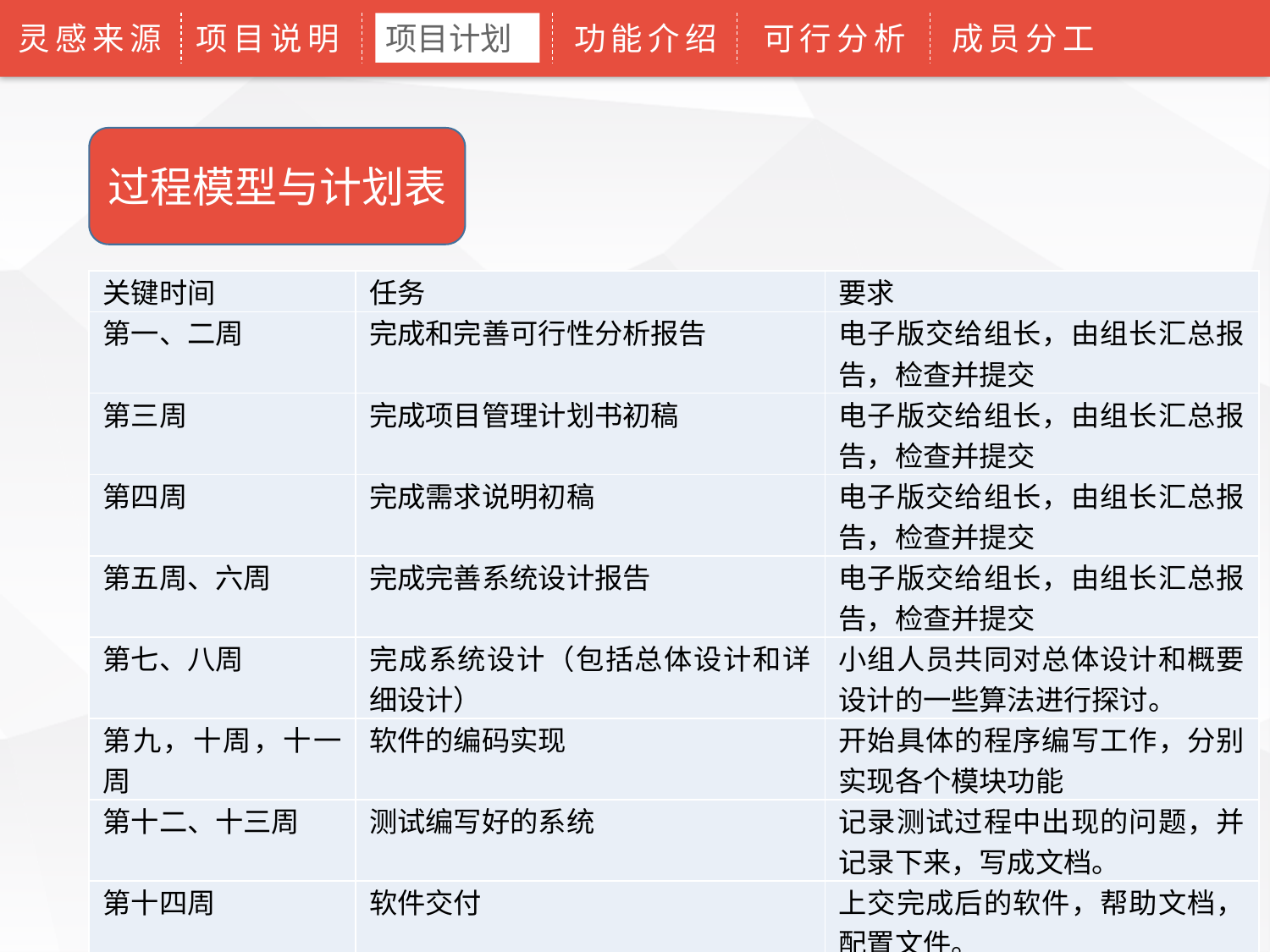

灵感来源
项目说明
项目计划
功能介绍
可行分析
成员分工

过程模型与计划表
| 关键时间 | 任务 | 要求 |
| --- | --- | --- |
| 第一、二周 | 完成和完善可行性分析报告 | 电子版交给组长，由组长汇总报告，检查并提交 |
| 第三周 | 完成项目管理计划书初稿 | 电子版交给组长，由组长汇总报告，检查并提交 |
| 第四周 | 完成需求说明初稿 | 电子版交给组长，由组长汇总报告，检查并提交 |
| 第五周、六周 | 完成完善系统设计报告 | 电子版交给组长，由组长汇总报告，检查并提交 |
| 第七、八周 | 完成系统设计（包括总体设计和详细设计） | 小组人员共同对总体设计和概要设计的一些算法进行探讨。 |
| 第九，十周，十一周 | 软件的编码实现 | 开始具体的程序编写工作，分别实现各个模块功能 |
| 第十二、十三周 | 测试编写好的系统 | 记录测试过程中出现的问题，并记录下来，写成文档。 |
| 第十四周 | 软件交付 | 上交完成后的软件，帮助文档，配置文件。 |
| 第十五周 | 维护 | 根据需求和环境变化，对应用程序进行全部和部分修改。 |